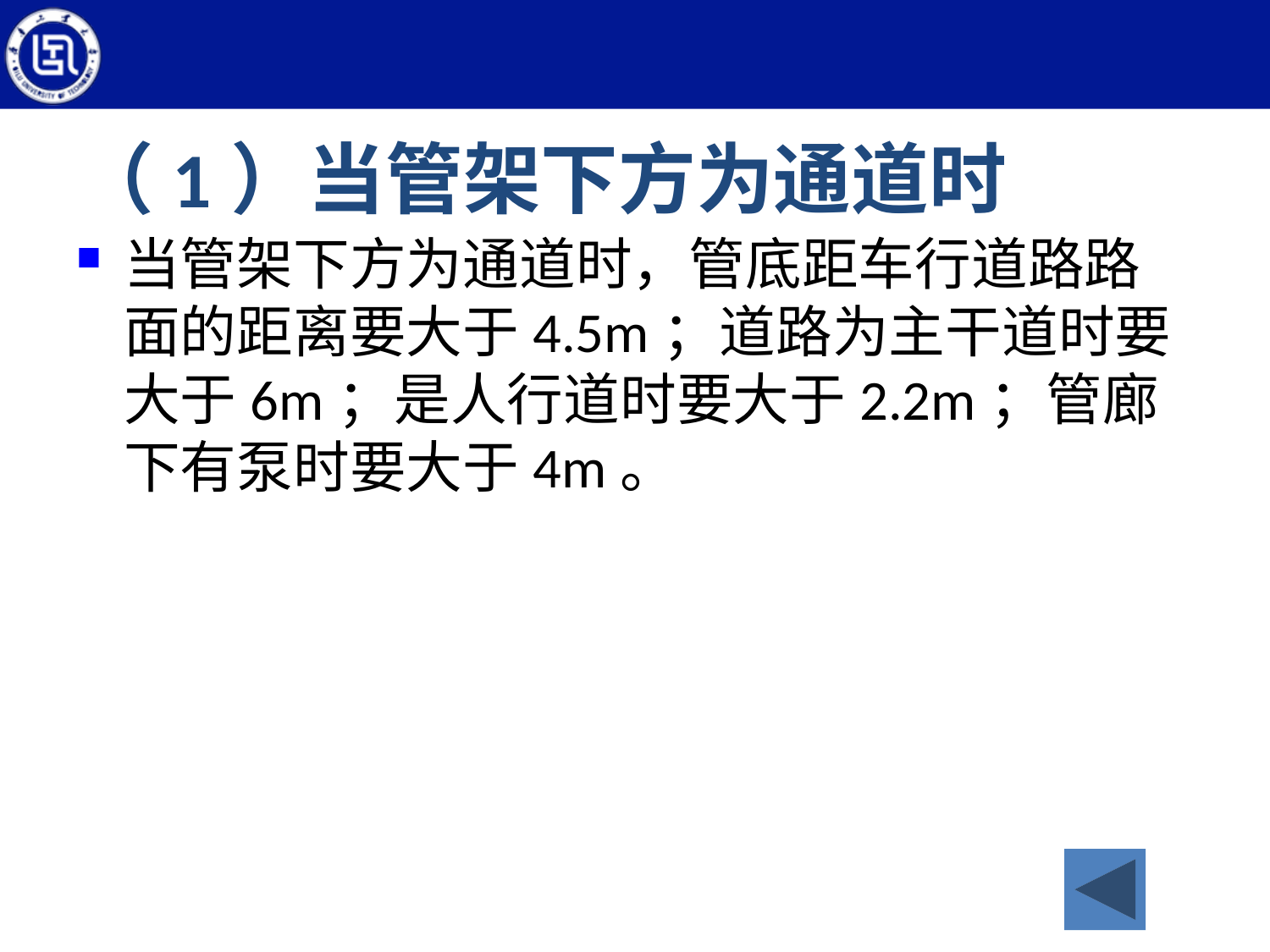

# （1）当管架下方为通道时
当管架下方为通道时，管底距车行道路路面的距离要大于4.5m；道路为主干道时要大于6m；是人行道时要大于2.2m；管廊下有泵时要大于4m。